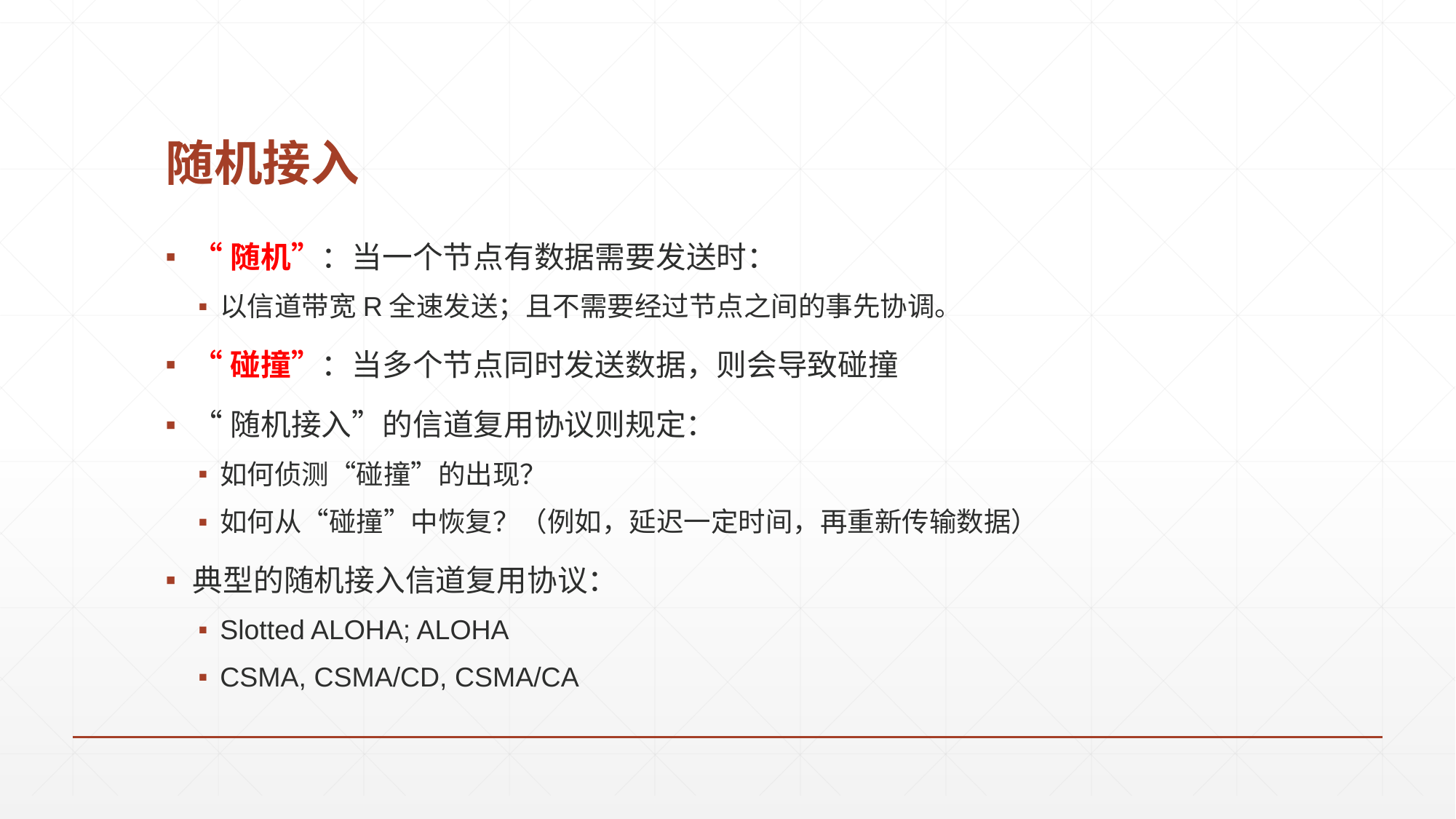

# 随机接入
“随机”：当一个节点有数据需要发送时：
以信道带宽R全速发送；且不需要经过节点之间的事先协调。
“碰撞”：当多个节点同时发送数据，则会导致碰撞
“随机接入”的信道复用协议则规定：
如何侦测“碰撞”的出现？
如何从“碰撞”中恢复？（例如，延迟一定时间，再重新传输数据）
典型的随机接入信道复用协议：
Slotted ALOHA; ALOHA
CSMA, CSMA/CD, CSMA/CA